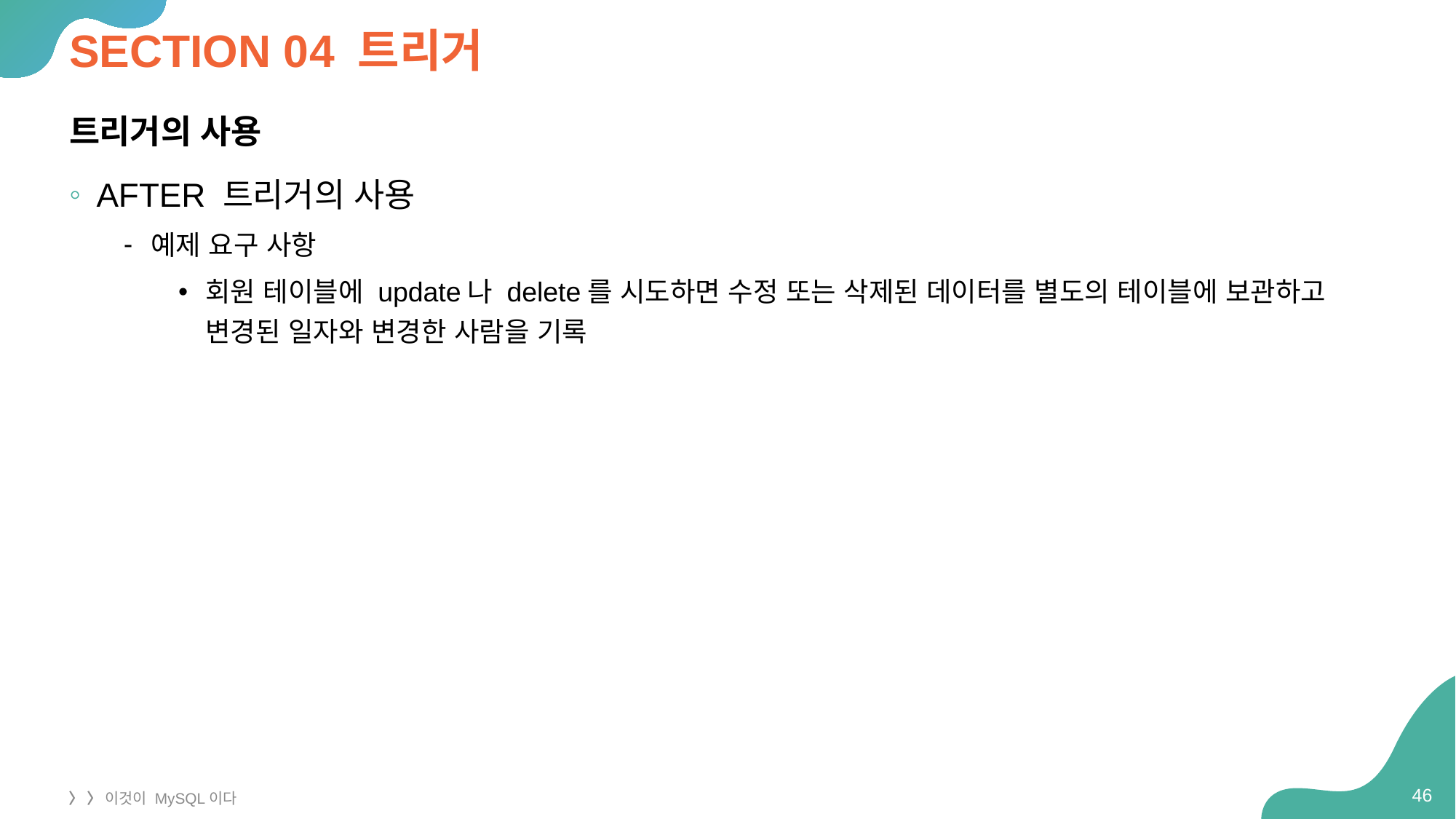

# SECTION 04 트리거
트리거의 사용
AFTER 트리거의 사용
예제 요구 사항
회원 테이블에 update나 delete를 시도하면 수정 또는 삭제된 데이터를 별도의 테이블에 보관하고 변경된 일자와 변경한 사람을 기록
46
〉 〉 이것이 MySQL이다